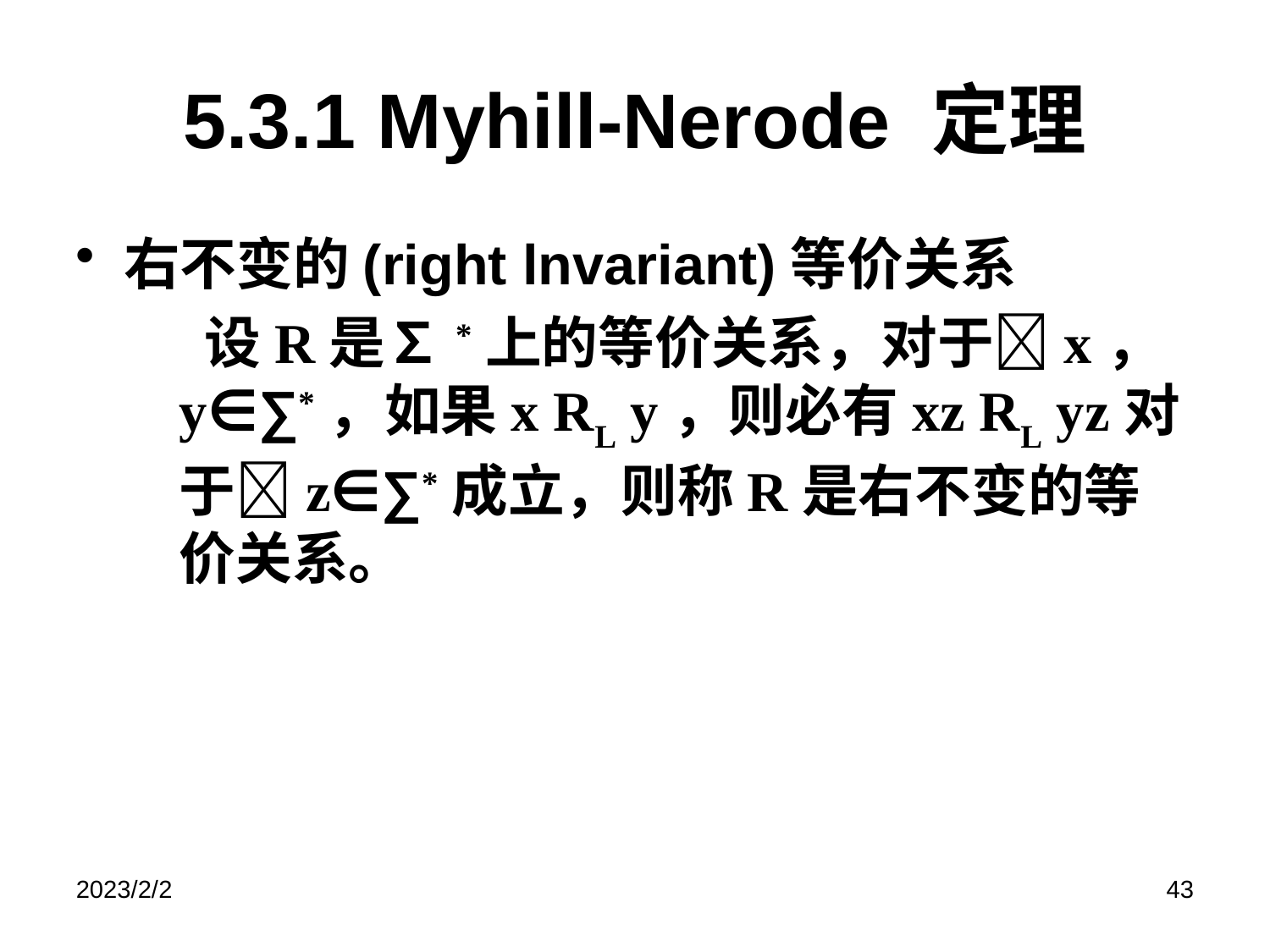

# 5.3.1 Myhill-Nerode 定理
右不变的(right lnvariant)等价关系
    设R是∑*上的等价关系，对于∀x，y∈∑*，如果x RL y，则必有xz RL yz对于∀z∈∑*成立，则称R是右不变的等价关系。
2023/2/2
43